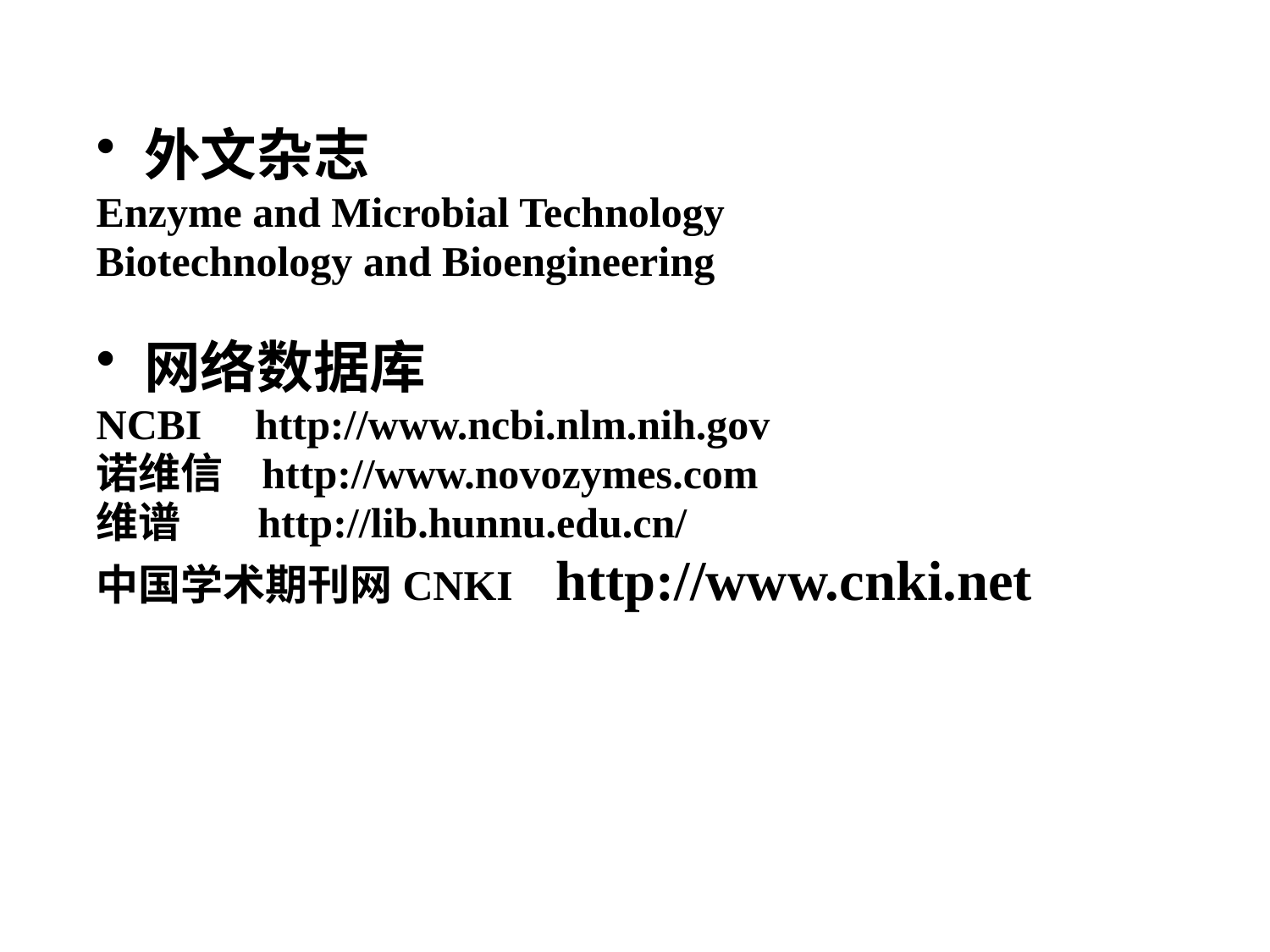

外文杂志
Enzyme and Microbial Technology
Biotechnology and Bioengineering

网络数据库
NCBI     http://www.ncbi.nlm.nih.gov
诺维信   http://www.novozymes.com
维谱       http://lib.hunnu.edu.cn/
中国学术期刊网CNKI    http://www.cnki.net